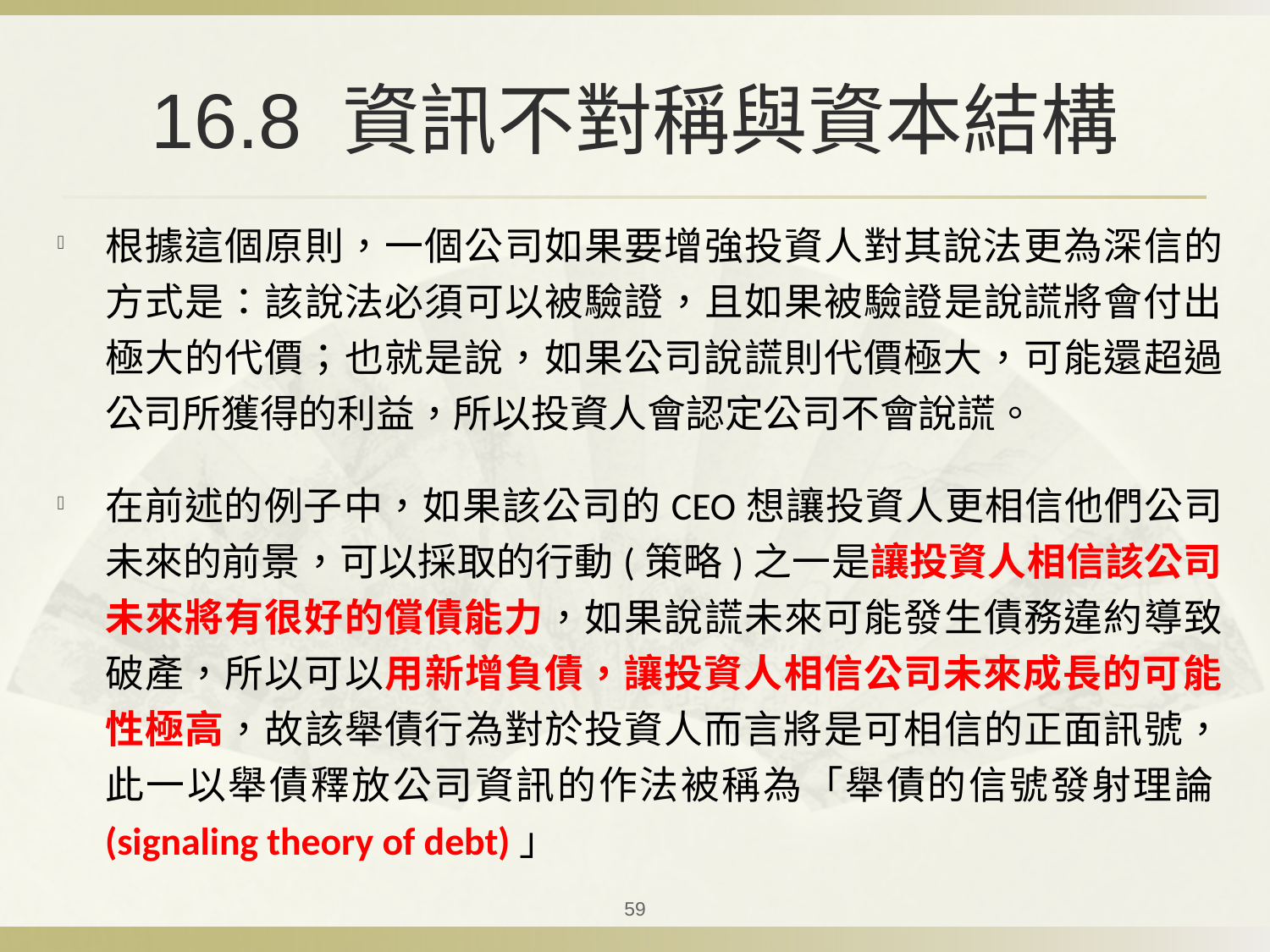

# 16.8 資訊不對稱與資本結構
根據這個原則，一個公司如果要增強投資人對其說法更為深信的方式是：該說法必須可以被驗證，且如果被驗證是說謊將會付出極大的代價；也就是說，如果公司說謊則代價極大，可能還超過公司所獲得的利益，所以投資人會認定公司不會說謊。

在前述的例子中，如果該公司的CEO想讓投資人更相信他們公司未來的前景，可以採取的行動(策略)之一是讓投資人相信該公司未來將有很好的償債能力，如果說謊未來可能發生債務違約導致破產，所以可以用新增負債，讓投資人相信公司未來成長的可能性極高，故該舉債行為對於投資人而言將是可相信的正面訊號，此一以舉債釋放公司資訊的作法被稱為「舉債的信號發射理論(signaling theory of debt)」
59